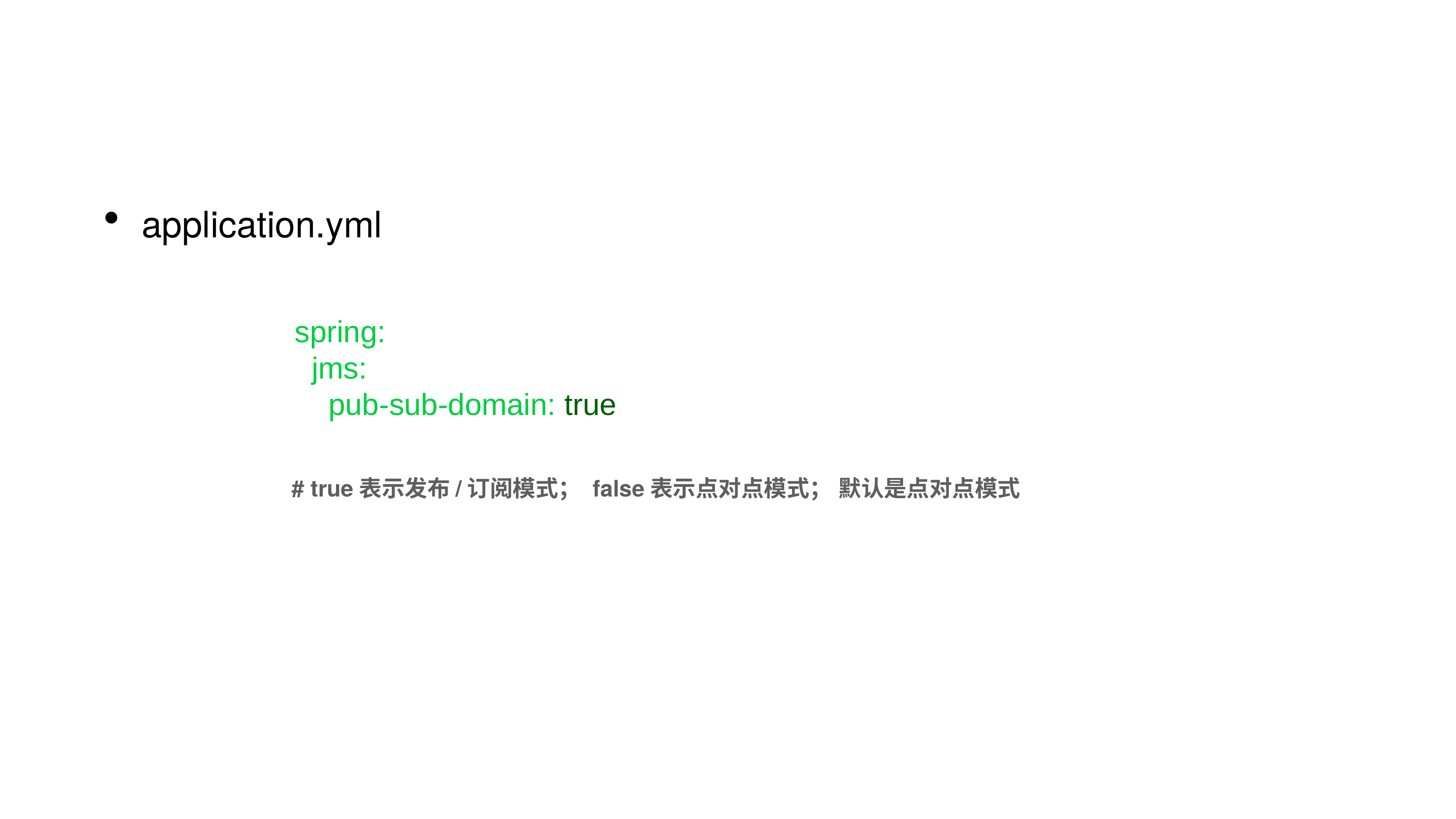

application.yml
spring:
  jms:
    pub-sub-domain: true

# true表示发布/订阅模式； false表示点对点模式； 默认是点对点模式